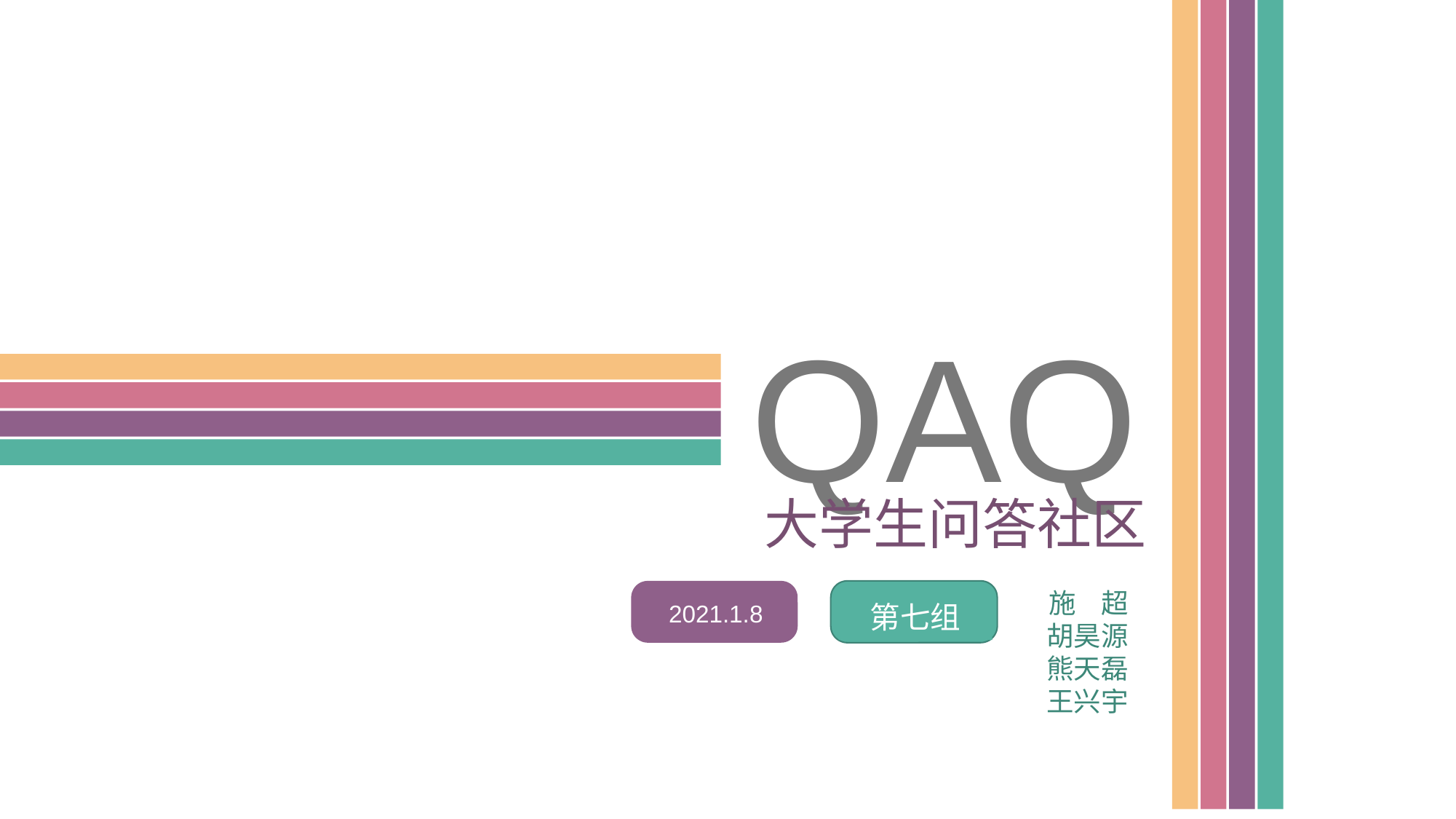

QAQ

大学生问答社区

2021.1.8

第七组
施    超
胡昊源
熊天磊
王兴宇